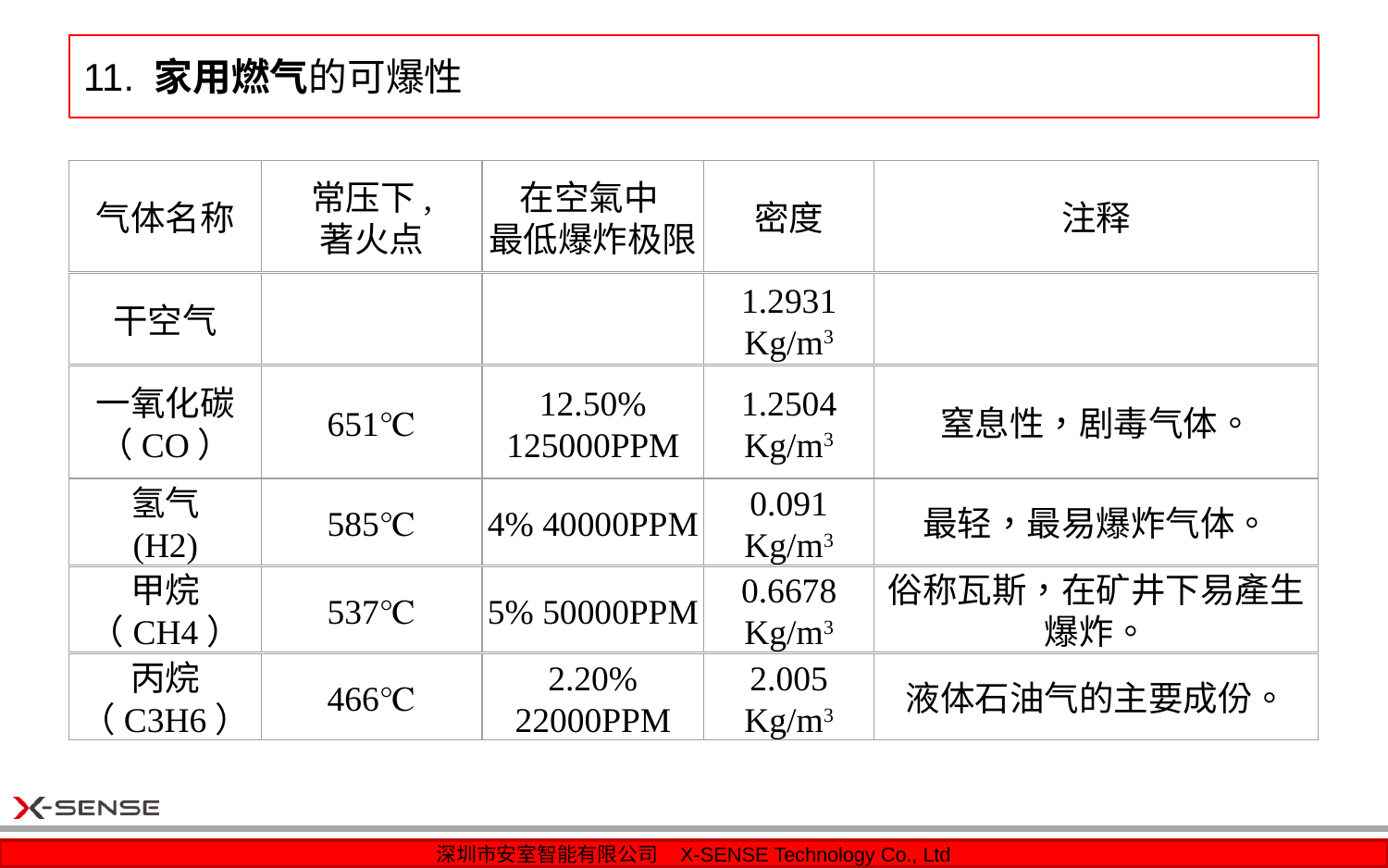

# 11. 家用燃气的可爆性

气体名称

常压下,
著火点

在空氣中
最低爆炸极限

密度

注释

干空气

1.2931
Kg/m3

一氧化碳
（CO）

651℃

12.50% 125000PPM

1.2504
Kg/m3

窒息性，剧毒气体。

氢气
(H2)

585℃

4% 40000PPM

0.091
Kg/m3

最轻，最易爆炸气体。

甲烷
（CH4）

537℃

5% 50000PPM

0.6678
Kg/m3

俗称瓦斯，在矿井下易產生爆炸。

丙烷
（C3H6）

466℃

2.20% 22000PPM

2.005
Kg/m3

液体石油气的主要成份。